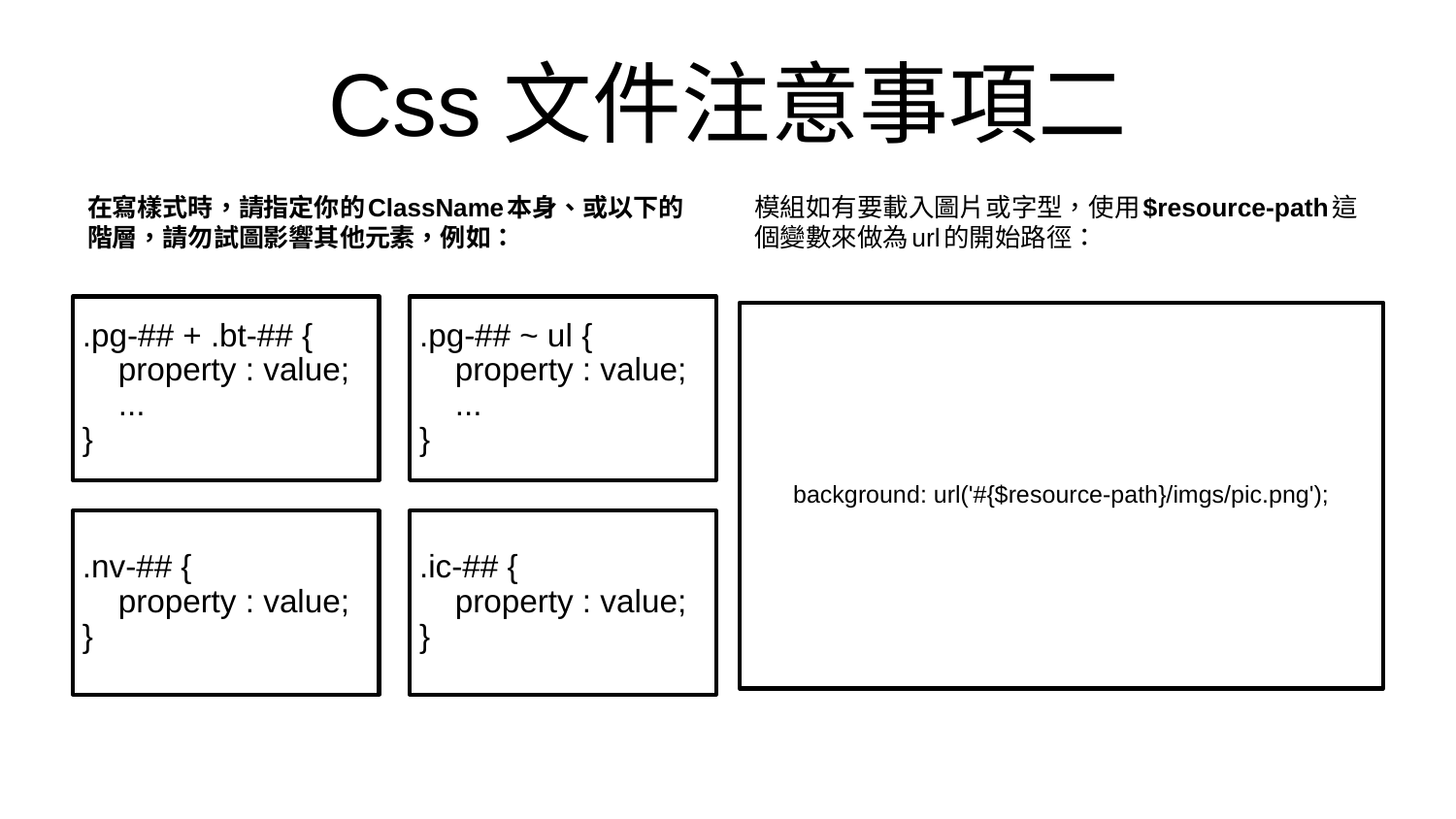

# Css文件注意事項二
在寫樣式時，請指定你的ClassName本身、或以下的階層，請勿試圖影響其他元素，例如：
模組如有要載入圖片或字型，使用$resource-path這個變數來做為url的開始路徑：
.pg-## + .bt-## {
    property : value;
    ...
}
.pg-## ~ ul {
    property : value;
    ...
}
.nv-## {
    property : value;
}
.ic-## {
    property : value;
}
background: url('#{$resource-path}/imgs/pic.png');